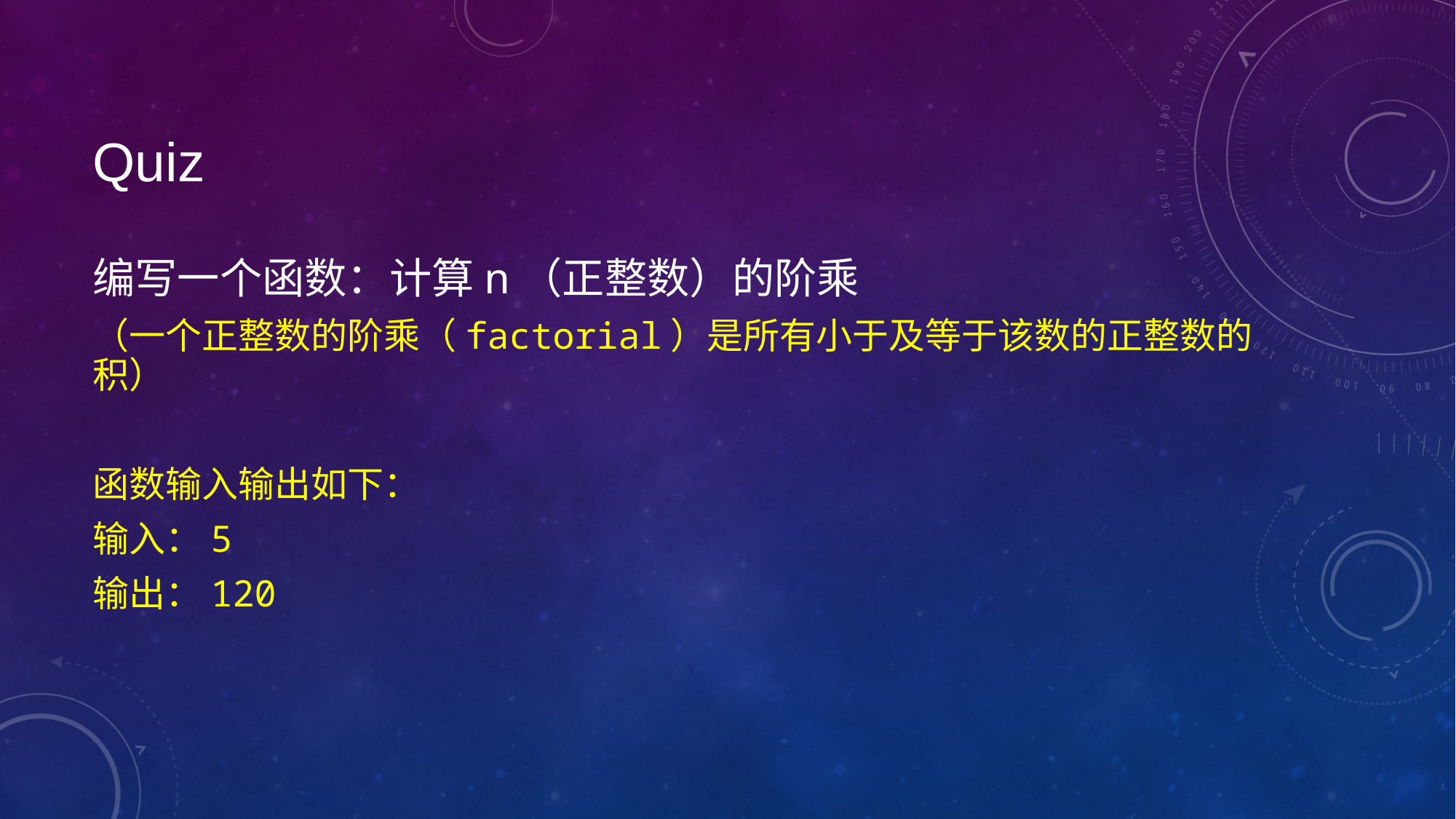

# Quiz
编写一个函数：计算n（正整数）的阶乘
（一个正整数的阶乘（factorial）是所有小于及等于该数的正整数的积）

函数输入输出如下：
输入：5
输出：120